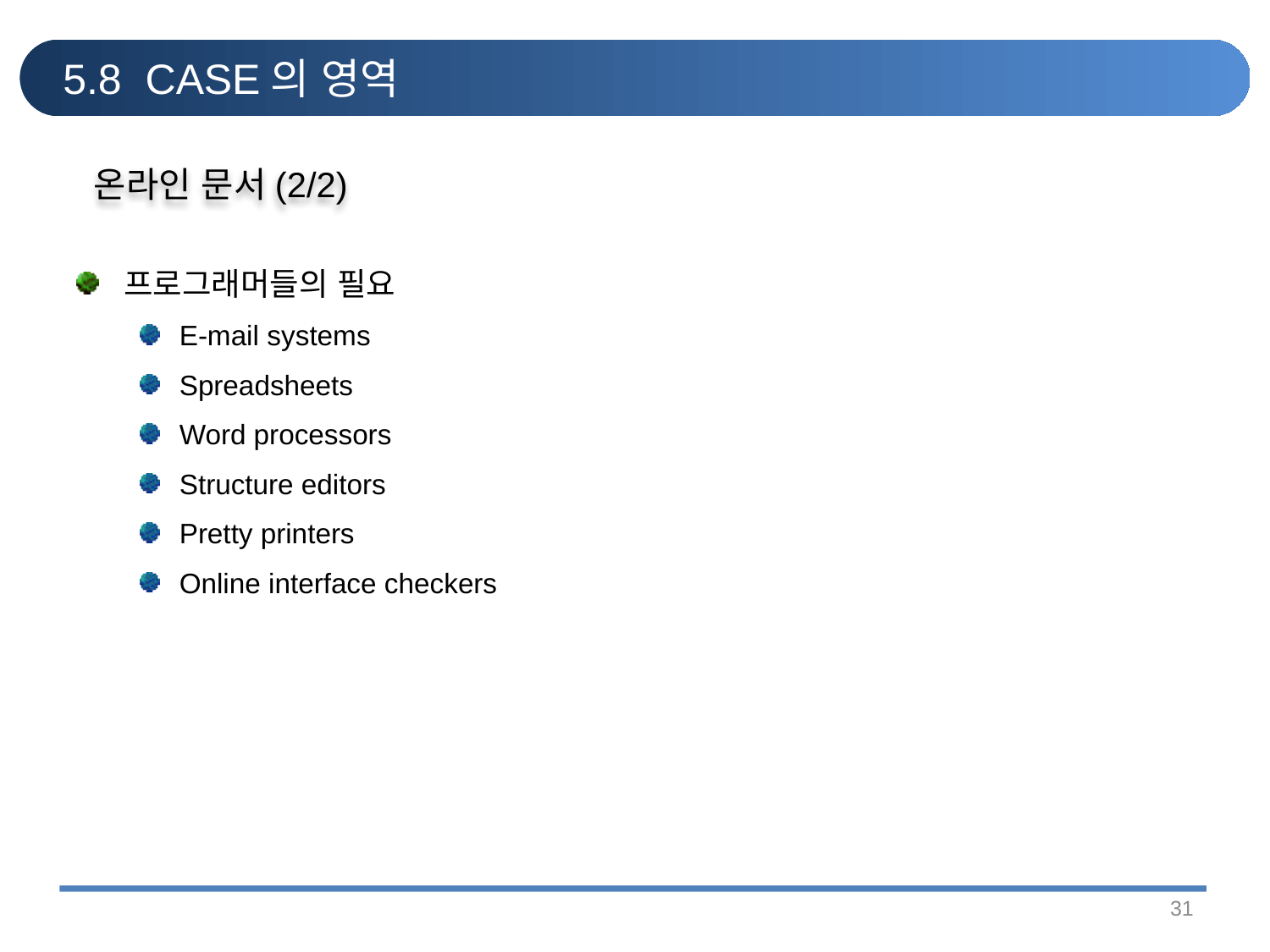

# 5.8  CASE의 영역
온라인 문서(2/2)
프로그래머들의 필요
E-mail systems
Spreadsheets
Word processors
Structure editors
Pretty printers
Online interface checkers

31